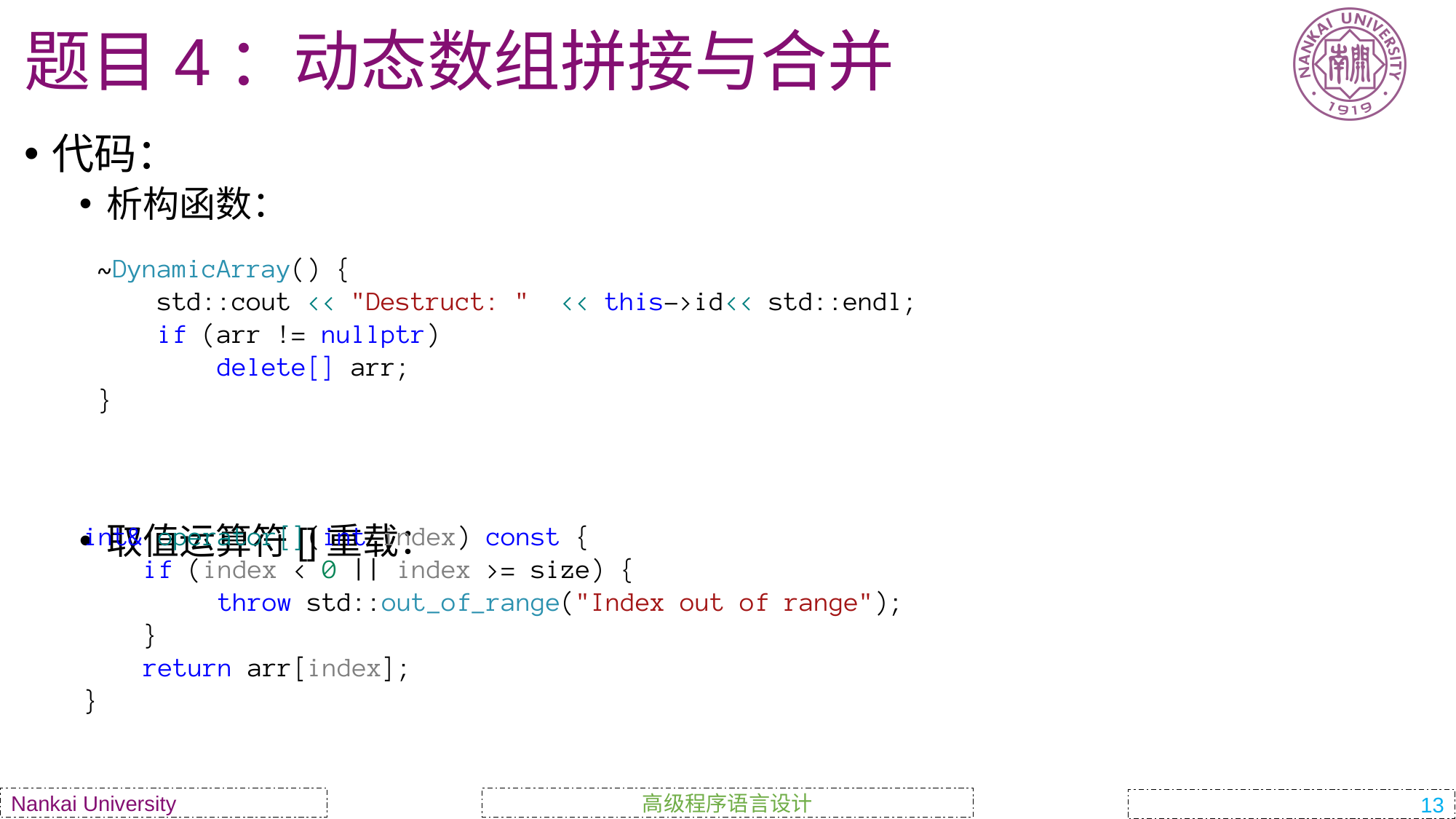

# 题目4：动态数组拼接与合并
代码：
析构函数：

取值运算符[]重载：

    ~DynamicArray() {
        std::cout << "Destruct: "  << this->id<< std::endl;
        if (arr != nullptr)
            delete[] arr;
    }
    int& operator[](int index) const {
        if (index < 0 || index >= size) {
             throw std::out_of_range("Index out of range");
        }
        return arr[index];
    }
高级程序语言设计
Nankai University
13